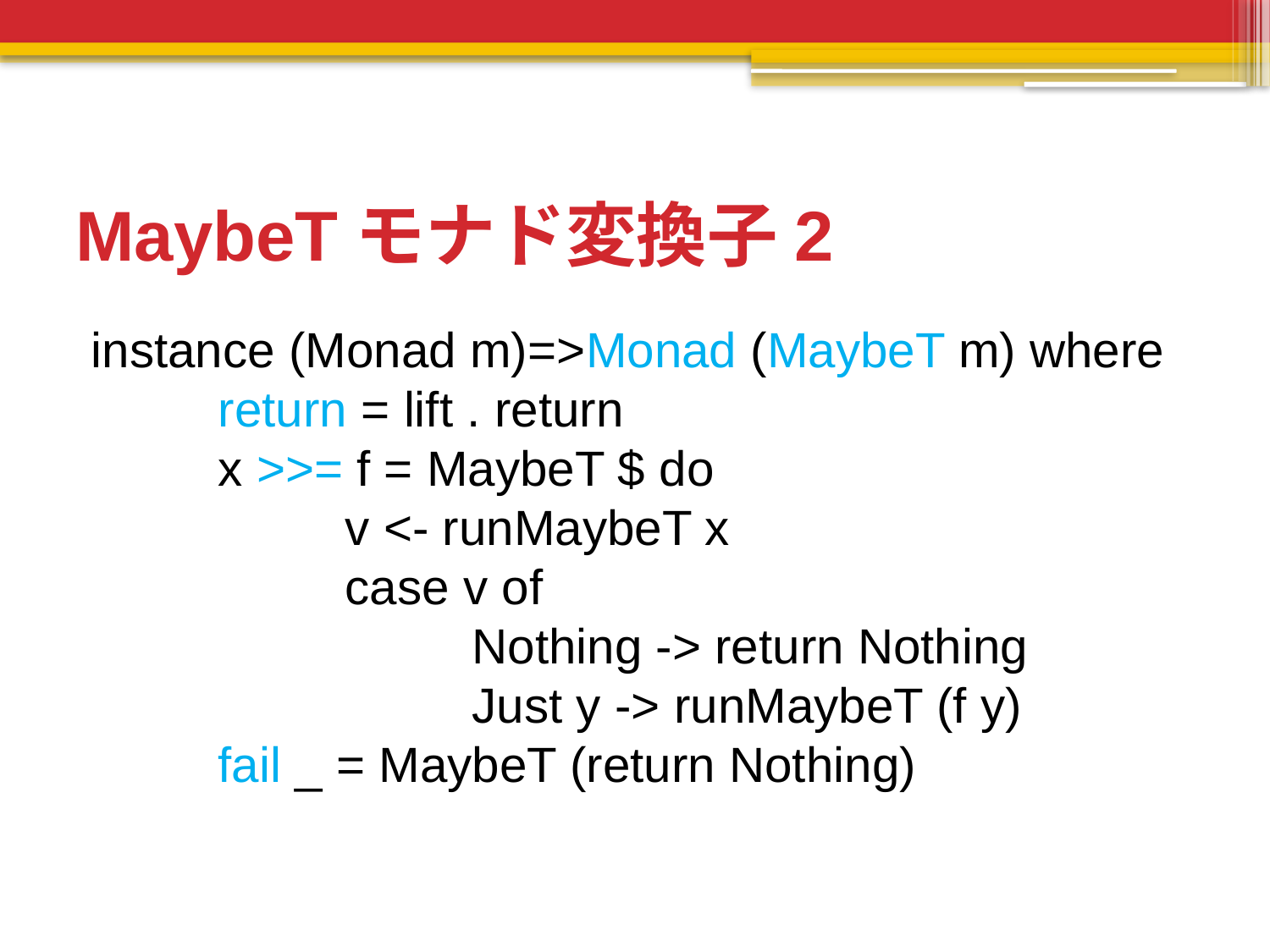

# MaybeTモナド変換子2
instance (Monad m)=>Monad (MaybeT m) where
	return = lift . return
	x >>= f = MaybeT $ do
		v <- runMaybeT x
		case v of
			Nothing -> return Nothing
			Just y -> runMaybeT (f y)
	fail _ = MaybeT (return Nothing)